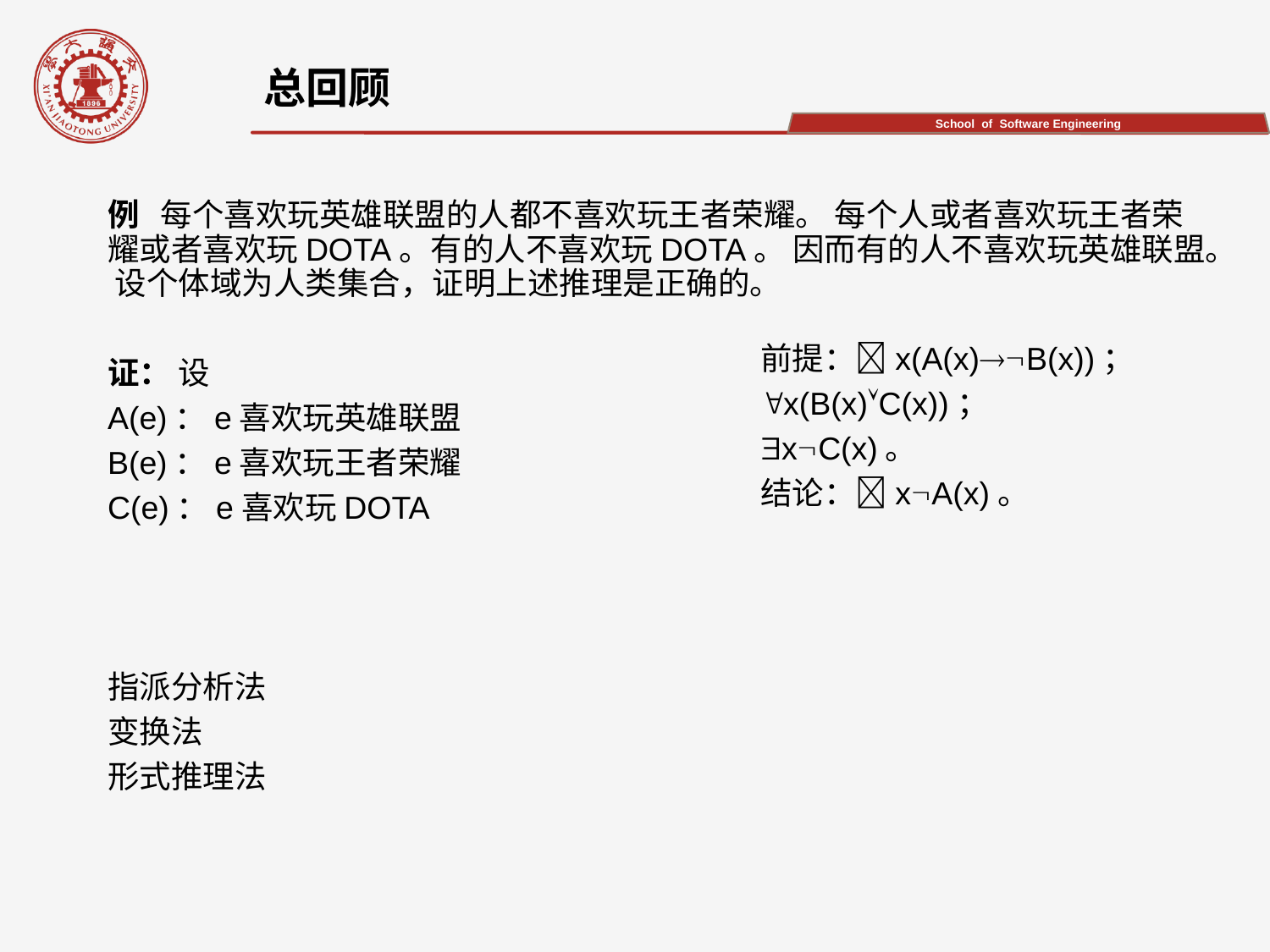

总回顾
例   每个喜欢玩英雄联盟的人都不喜欢玩王者荣耀。 每个人或者喜欢玩王者荣耀或者喜欢玩DOTA。有的人不喜欢玩DOTA。 因而有的人不喜欢玩英雄联盟。 设个体域为人类集合，证明上述推理是正确的。

证： 设
A(e)：e喜欢玩英雄联盟
B(e)：e喜欢玩王者荣耀
C(e)：e喜欢玩DOTA

指派分析法
变换法
形式推理法

前提：∀x(A(x)→¬B(x))；
∀x(B(x)∨C(x))；
∃x¬C(x)。
结论：∃x¬A(x)。